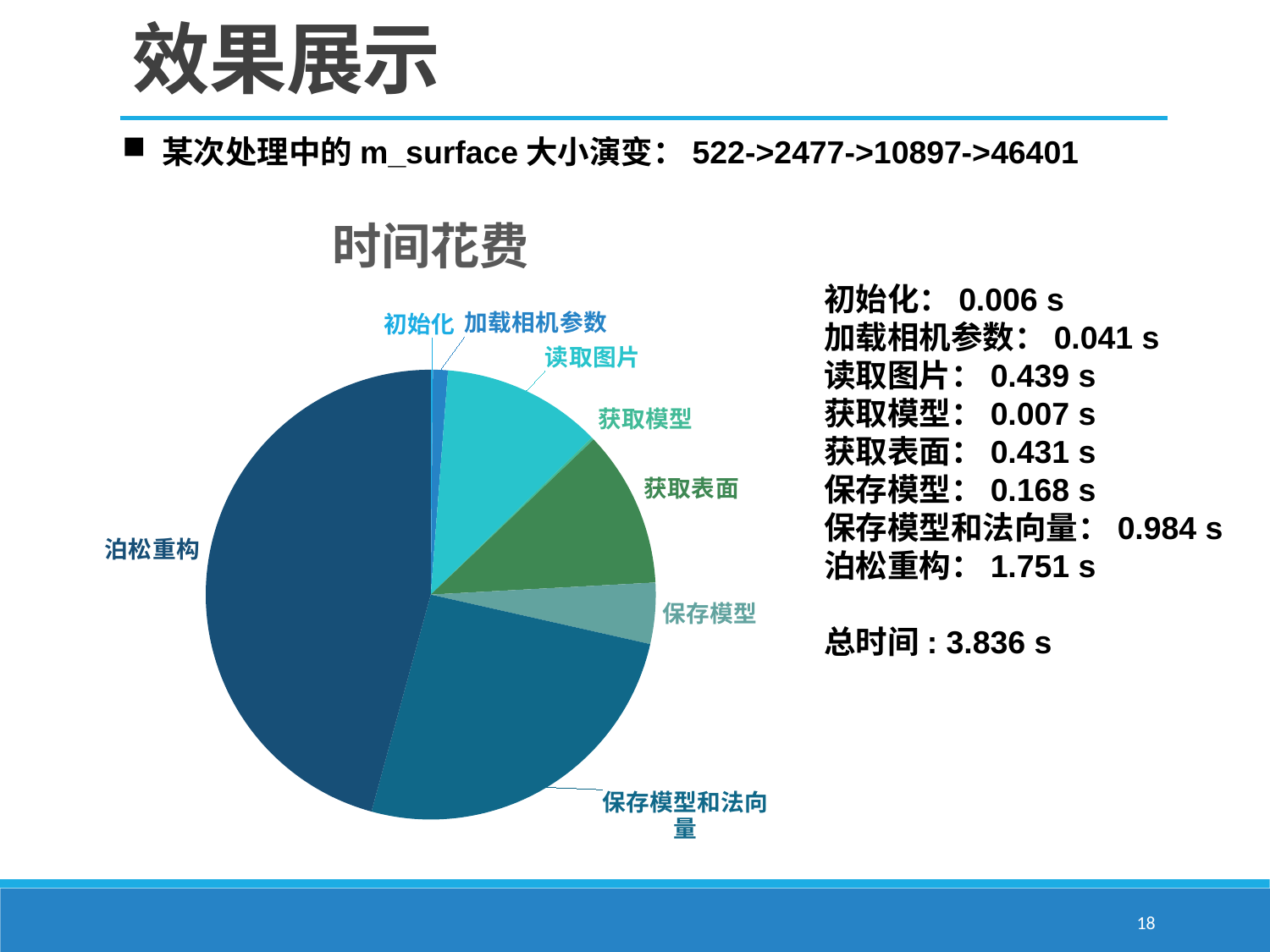

效果展示
某次处理中的m_surface大小演变：522->2477->10897->46401

### Chart:

| Category | 时间花费 |
|---|---|
| 初始化 | 0.006 |
| 加载相机参数 | 0.041 |
| 读取图片 | 0.439 |
| 获取模型 | 0.007 |
| 获取表面 | 0.431 |
| 保存模型 | 0.168 |
| 保存模型和法向量 | 0.984 |
| 泊松重构 | 1.751 |
初始化：0.006 s
加载相机参数：0.041 s
读取图片：0.439 s
获取模型：0.007 s
获取表面：0.431 s
保存模型：0.168 s
保存模型和法向量：0.984 s
泊松重构：1.751 s

总时间: 3.836 s
18